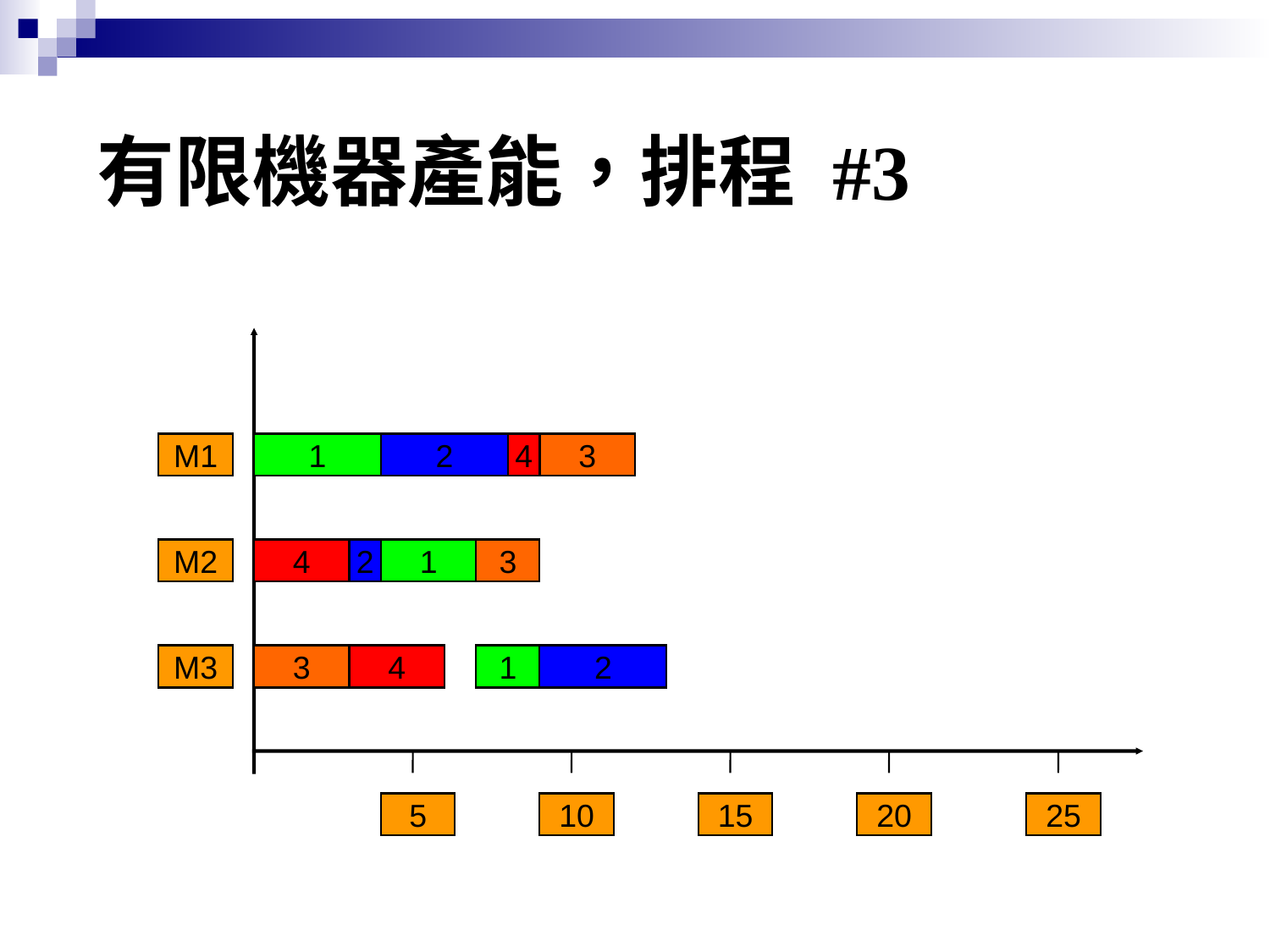

# 有限機器產能，排程 #3

M1
1
2
4
3
M2
4
2
1
3
M3
3
4
1
2

5
10
15
20
25